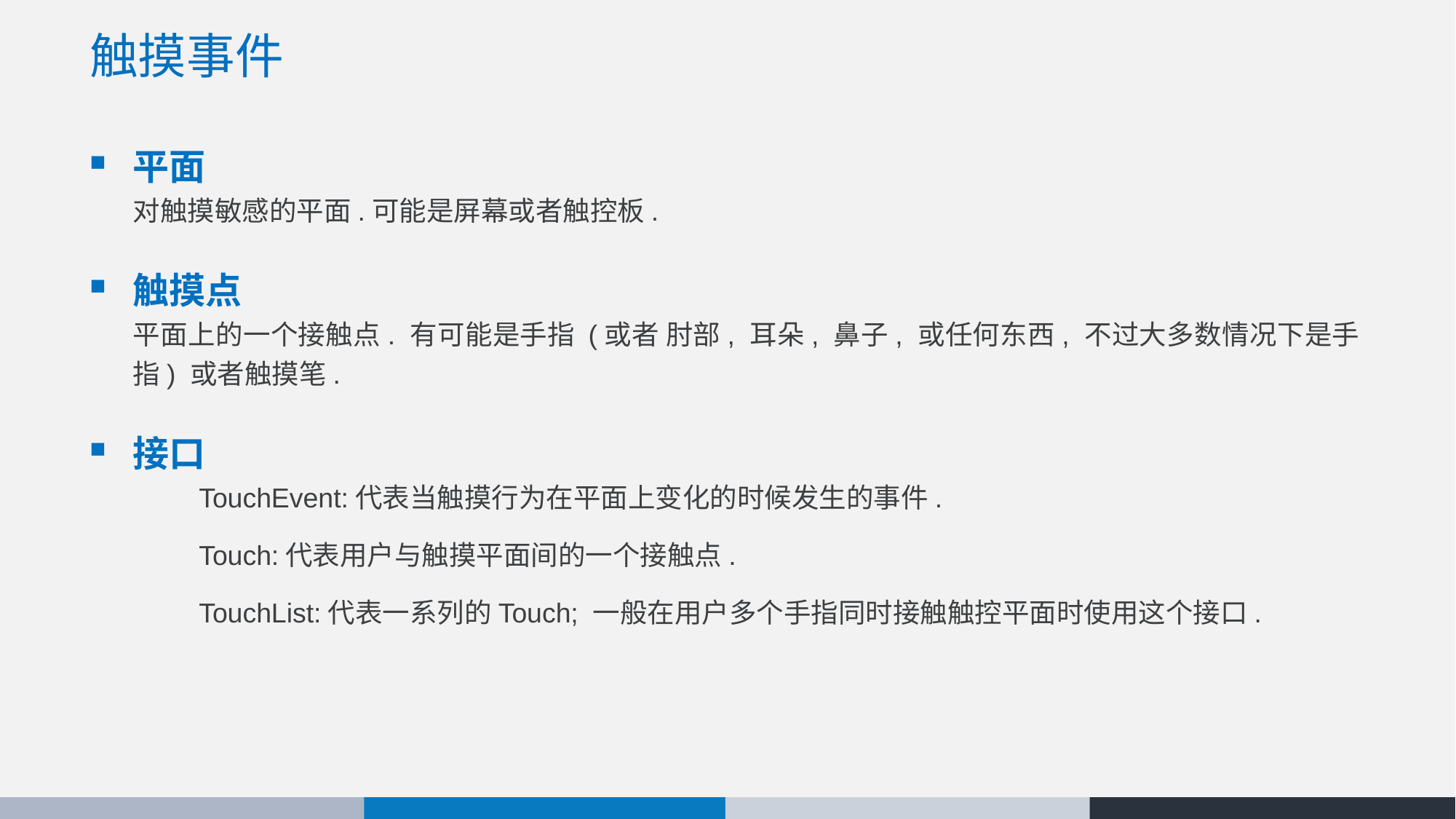

# 触摸事件
平面
对触摸敏感的平面.可能是屏幕或者触控板.
触摸点
平面上的一个接触点. 有可能是手指 (或者 肘部, 耳朵, 鼻子, 或任何东西, 不过大多数情况下是手指) 或者触摸笔.
接口
	TouchEvent:代表当触摸行为在平面上变化的时候发生的事件.
	Touch:代表用户与触摸平面间的一个接触点.
	TouchList:代表一系列的Touch; 一般在用户多个手指同时接触触控平面时使用这个接口.